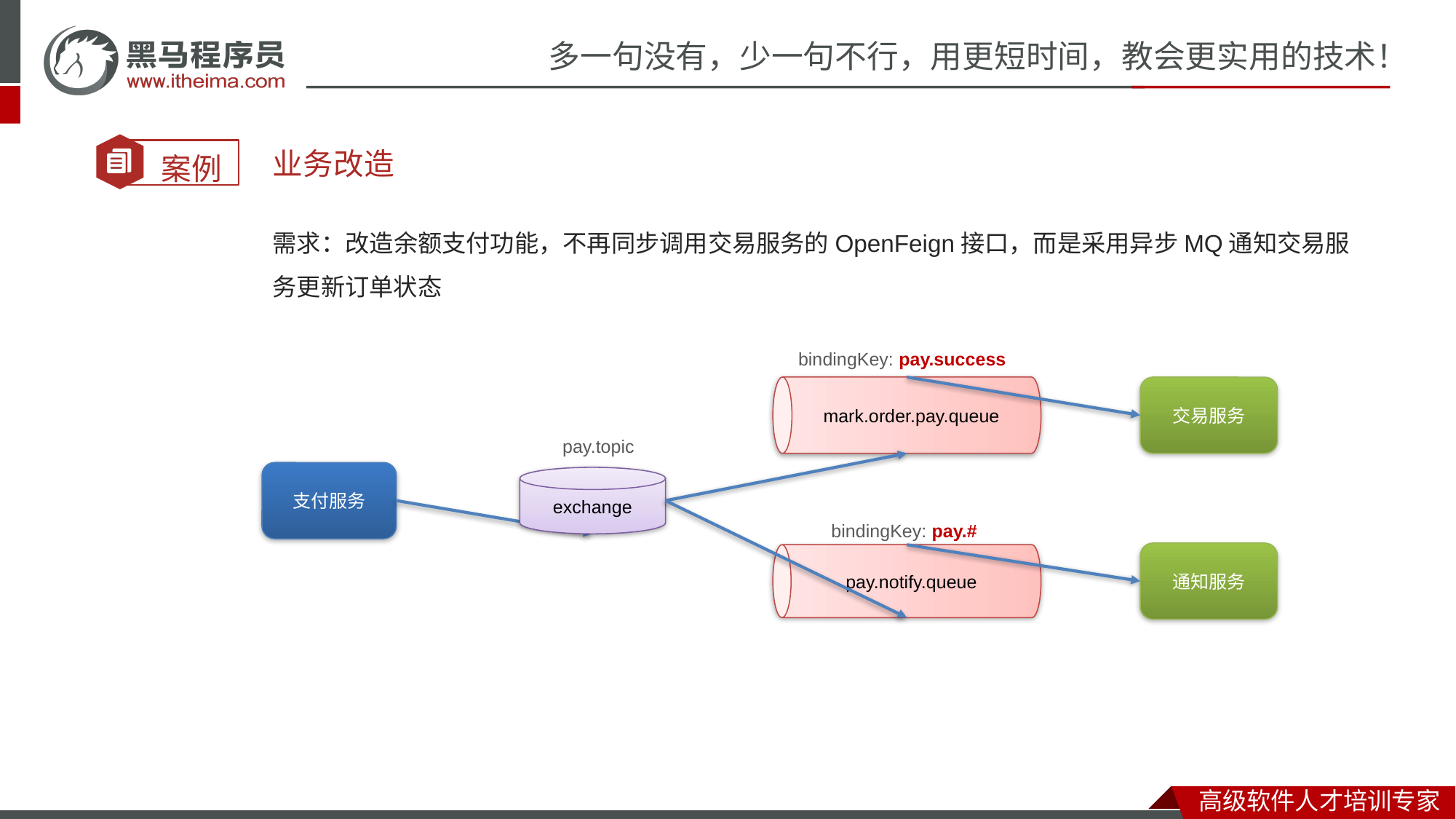

业务改造
需求：改造余额支付功能，不再同步调用交易服务的OpenFeign接口，而是采用异步MQ通知交易服务更新订单状态
mark.order.pay.queue
bindingKey: pay.success
交易服务
pay.topic
pay.notify.queue
支付服务
exchange
bindingKey: pay.#
通知服务